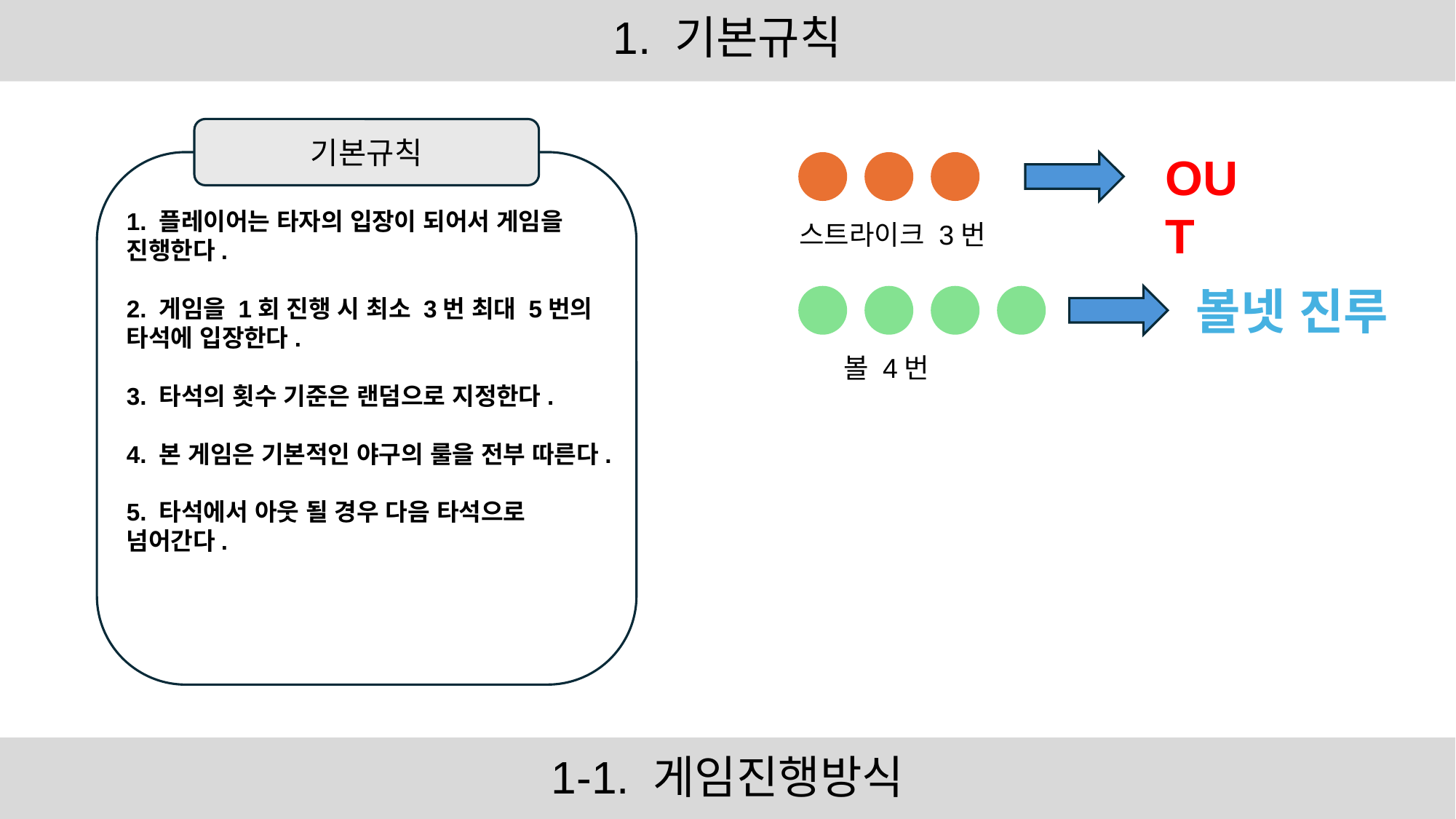

# 1. 기본규칙
기본규칙
OUT

1. 플레이어는 타자의 입장이 되어서 게임을 진행한다.

2. 게임을 1회 진행 시 최소 3번 최대 5번의 타석에 입장한다.

3. 타석의 횟수 기준은 랜덤으로 지정한다.

4. 본 게임은 기본적인 야구의 룰을 전부 따른다.

5. 타석에서 아웃 될 경우 다음 타석으로 넘어간다.

스트라이크 3번
볼넷 진루

볼 4번
1-1. 게임진행방식